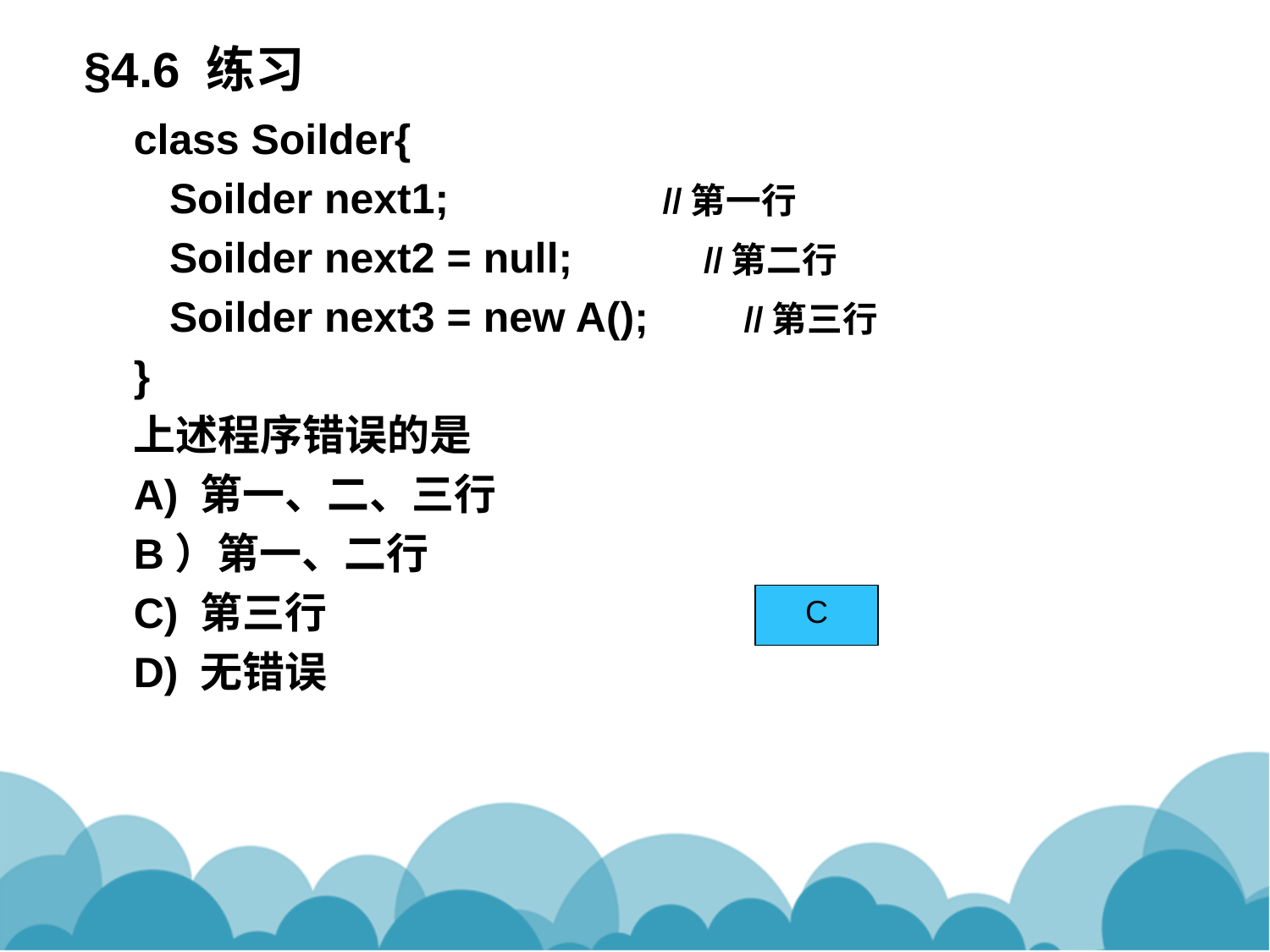

§4.6 练习
class Soilder{
   Soilder next1;                  //第一行
   Soilder next2 = null;           //第二行
   Soilder next3 = new A();        //第三行
}
上述程序错误的是
A) 第一、二、三行
B）第一、二行
C) 第三行
D) 无错误
C
86